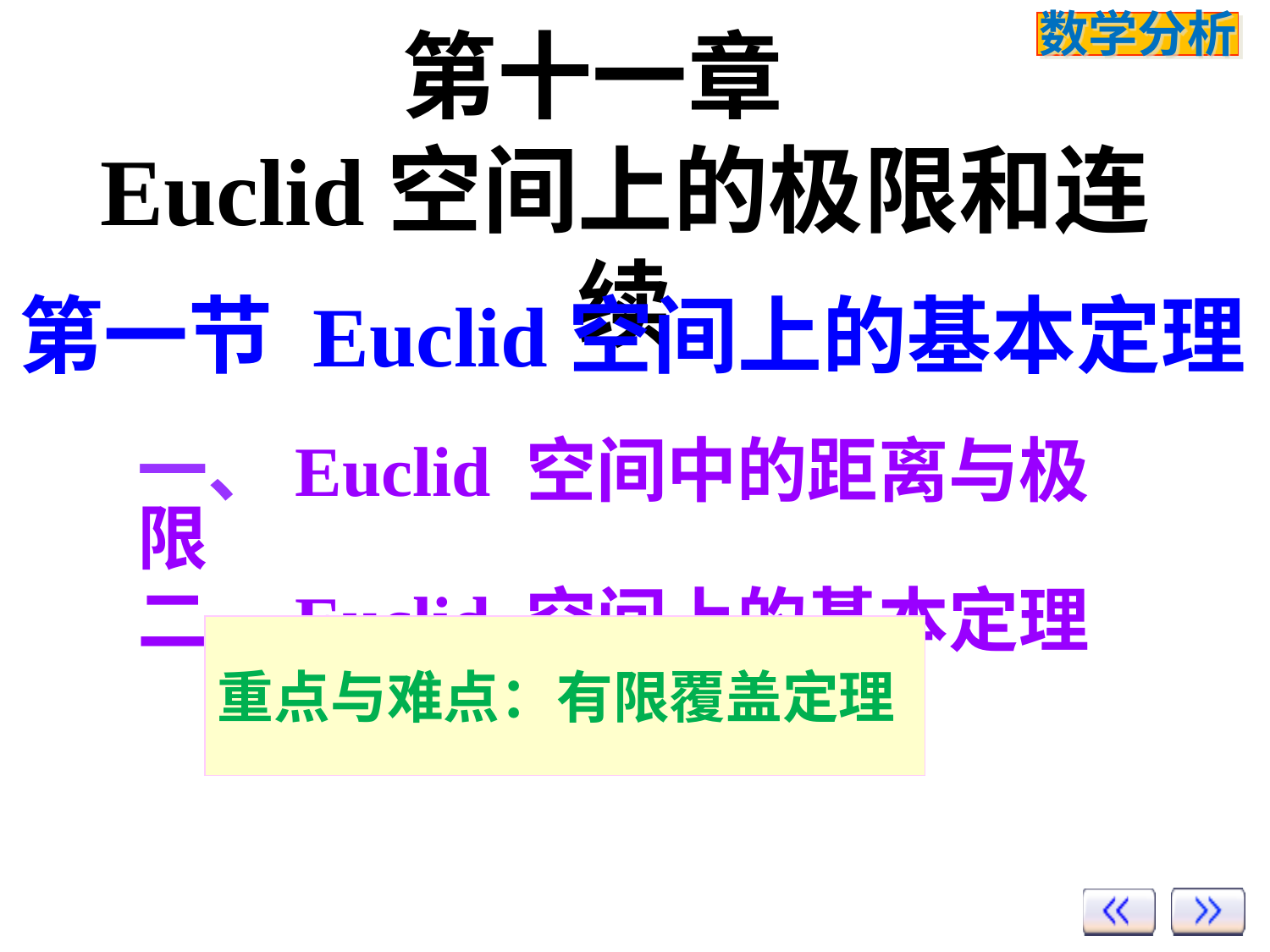

第十一章
Euclid空间上的极限和连续
第一节 Euclid空间上的基本定理
一、Euclid 空间中的距离与极限
二、Euclid 空间上的基本定理
重点与难点：有限覆盖定理